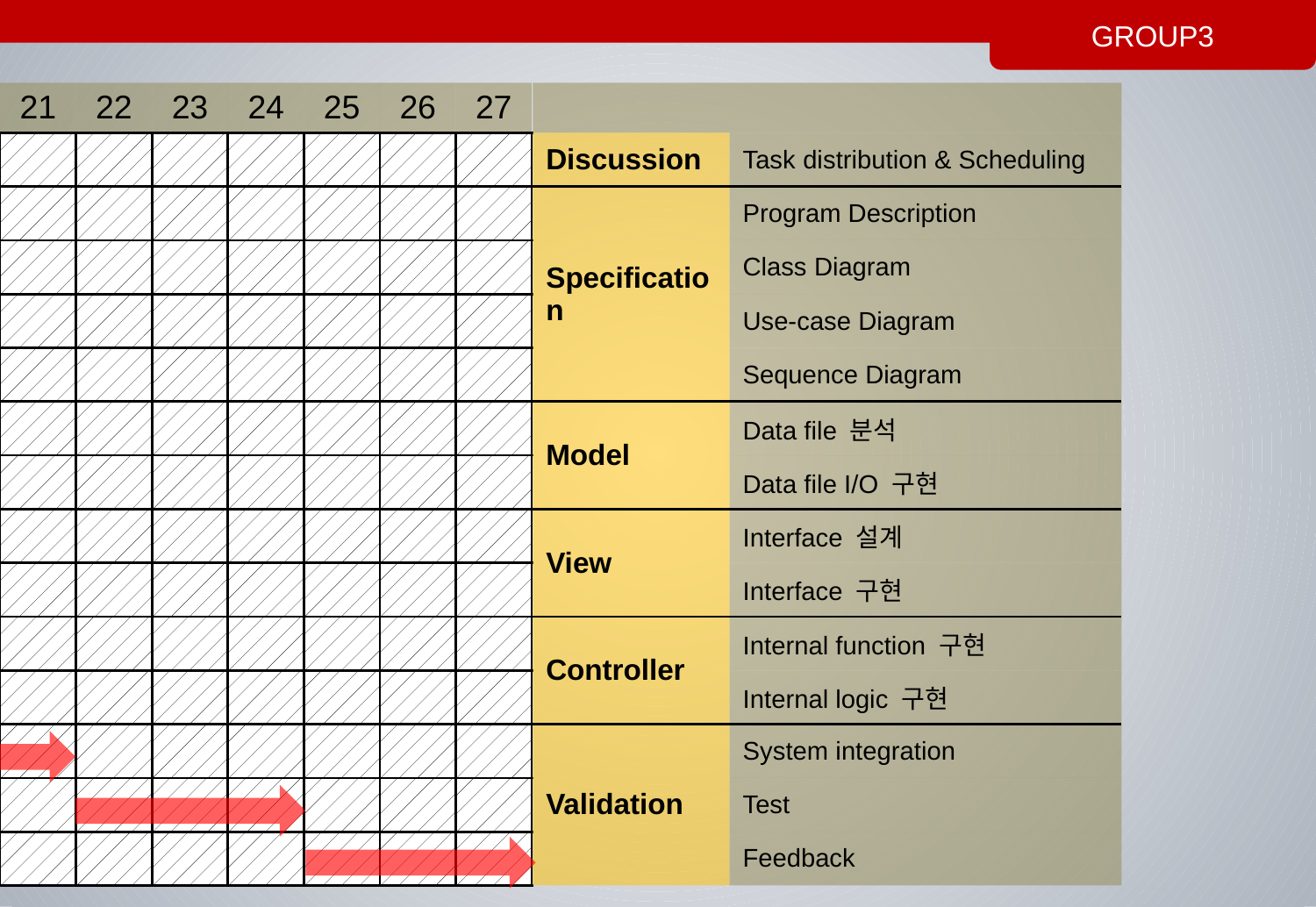

GROUP3

| 21 | 22 | 23 | 24 | 25 | 26 | 27 |
| --- | --- | --- | --- | --- | --- | --- |
|  |  |  |  |  |  |  |
|  |  |  |  |  |  |  |
|  |  |  |  |  |  |  |
|  |  |  |  |  |  |  |
|  |  |  |  |  |  |  |
|  |  |  |  |  |  |  |
|  |  |  |  |  |  |  |
|  |  |  |  |  |  |  |
|  |  |  |  |  |  |  |
|  |  |  |  |  |  |  |
|  |  |  |  |  |  |  |
|  |  |  |  |  |  |  |
|  |  |  |  |  |  |  |
|  |  |  |  |  |  |  |
|  |  |
| --- | --- |
| Discussion | Task distribution & Scheduling |
| Specification | Program Description |
|  | Class Diagram |
|  | Use-case Diagram |
|  | Sequence Diagram |
| Model | Data file 분석 |
|  | Data file I/O 구현 |
| View | Interface 설계 |
|  | Interface 구현 |
| Controller | Internal function 구현 |
|  | Internal logic 구현 |
| Validation | System integration |
|  | Test |
|  | Feedback |